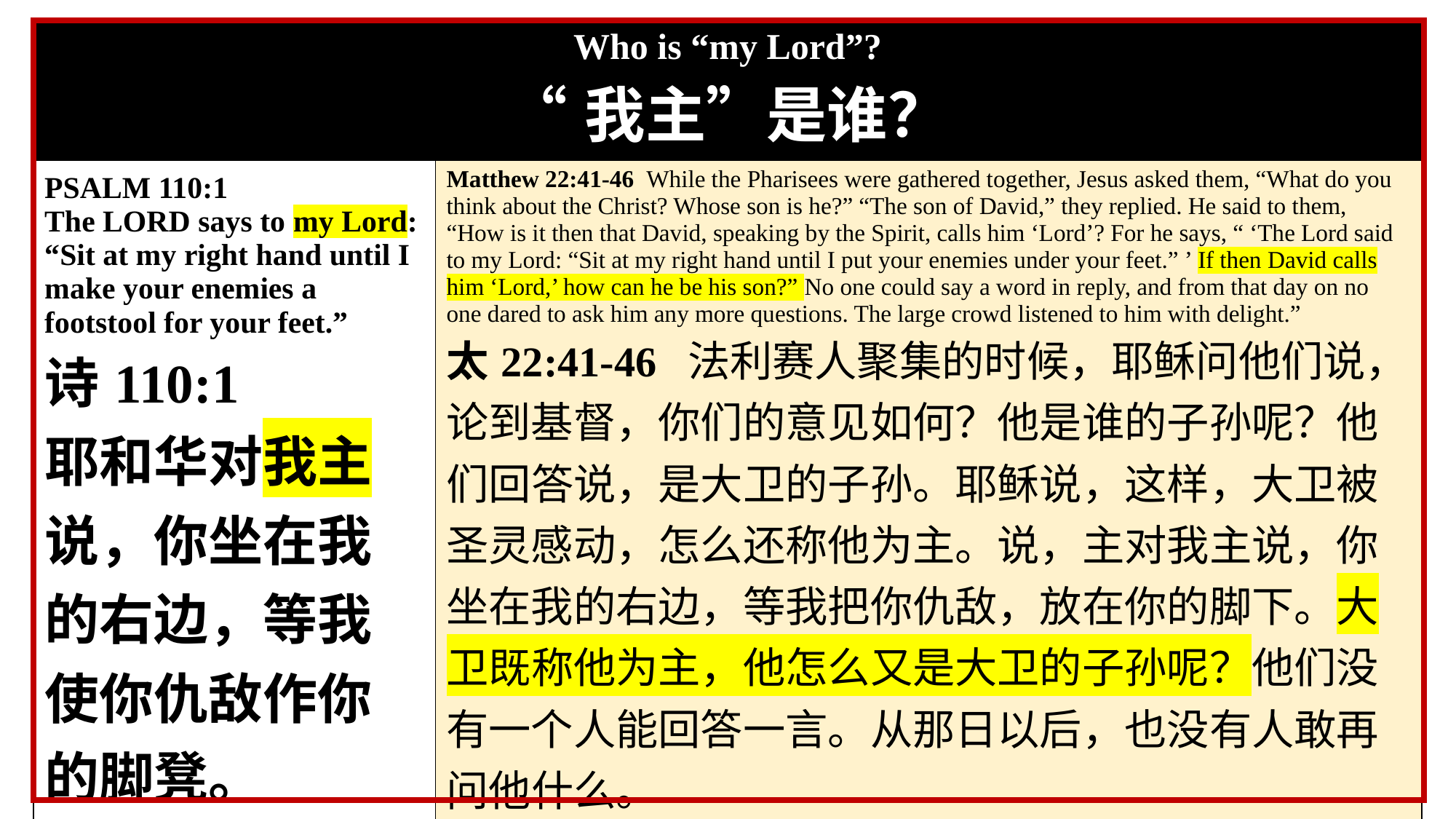

| Who is “my Lord”? “我主”是谁？ |  |
| --- | --- |
| PSALM 110:1 The LORD says to my Lord: “Sit at my right hand until I make your enemies a footstool for your feet.” 诗110:1 耶和华对我主说，你坐在我的右边，等我使你仇敌作你的脚凳。 | Matthew 22:41-46 While the Pharisees were gathered together, Jesus asked them, “What do you think about the Christ? Whose son is he?” “The son of David,” they replied. He said to them, “How is it then that David, speaking by the Spirit, calls him ‘Lord’? For he says, “ ‘The Lord said to my Lord: “Sit at my right hand until I put your enemies under your feet.” ’ If then David calls him ‘Lord,’ how can he be his son?” No one could say a word in reply, and from that day on no one dared to ask him any more questions. The large crowd listened to him with delight.” 太22:41-46 法利赛人聚集的时候，耶稣问他们说，论到基督，你们的意见如何？他是谁的子孙呢？他们回答说，是大卫的子孙。耶稣说，这样，大卫被圣灵感动，怎么还称他为主。说，主对我主说，你坐在我的右边，等我把你仇敌，放在你的脚下。大卫既称他为主，他怎么又是大卫的子孙呢？他们没有一个人能回答一言。从那日以后，也没有人敢再问他什么。 |